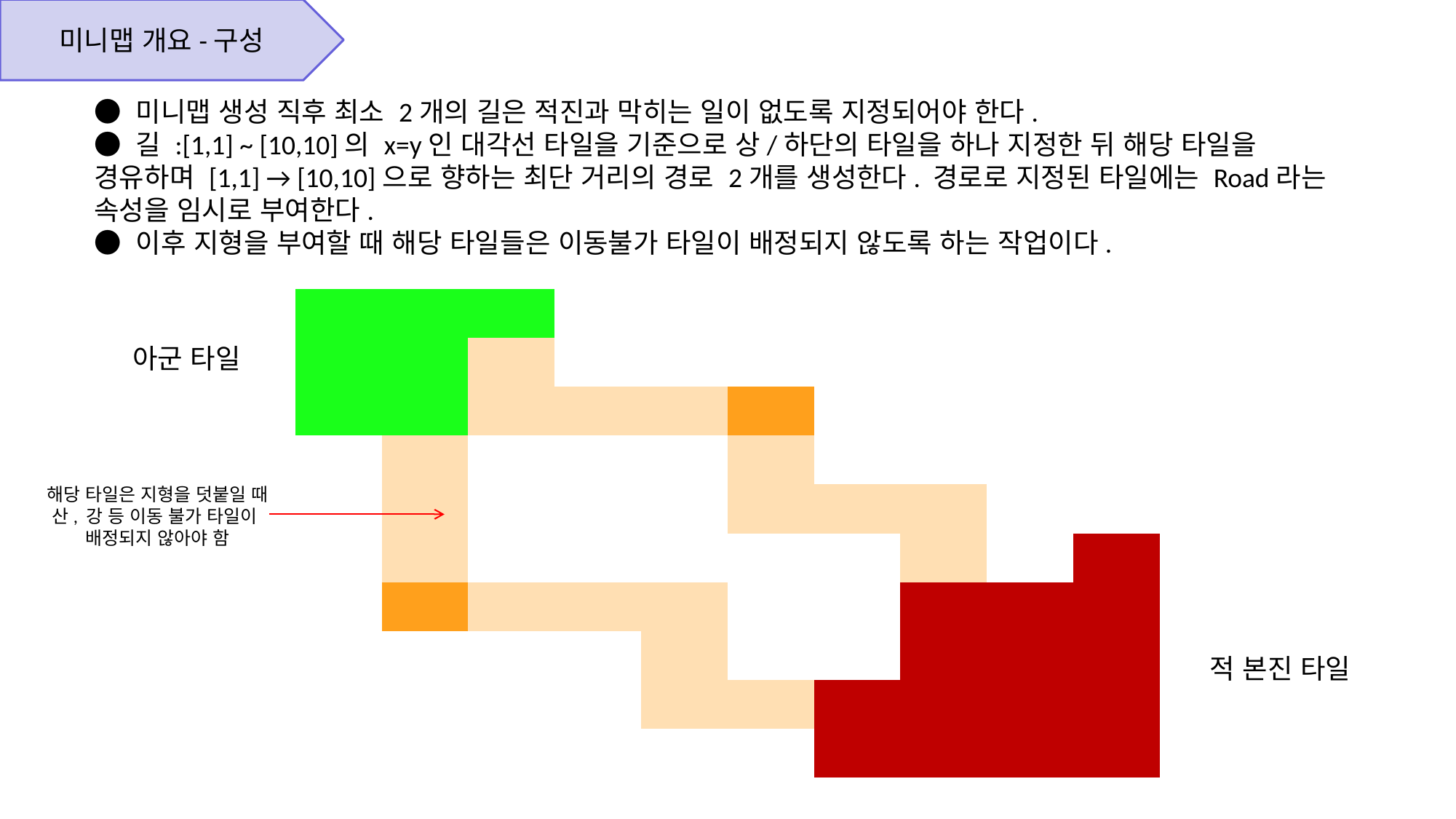

미니맵 개요-구성
● 미니맵 생성 직후 최소 2개의 길은 적진과 막히는 일이 없도록 지정되어야 한다.
● 길 :[1,1] ~ [10,10]의 x=y인 대각선 타일을 기준으로 상/하단의 타일을 하나 지정한 뒤 해당 타일을
경유하며 [1,1] → [10,10]으로 향하는 최단 거리의 경로 2개를 생성한다. 경로로 지정된 타일에는 Road라는 속성을 임시로 부여한다.
● 이후 지형을 부여할 때 해당 타일들은 이동불가 타일이 배정되지 않도록 하는 작업이다.
|  |  |  |  |  |  |  |  |  |  |
| --- | --- | --- | --- | --- | --- | --- | --- | --- | --- |
|  |  |  |  |  |  |  |  |  |  |
|  |  |  |  |  |  |  |  |  |  |
|  |  |  |  |  |  |  |  |  |  |
|  |  |  |  |  |  |  |  |  |  |
|  |  |  |  |  |  |  |  |  |  |
|  |  |  |  |  |  |  |  |  |  |
|  |  |  |  |  |  |  |  |  |  |
|  |  |  |  |  |  |  |  |  |  |
|  |  |  |  |  |  |  |  |  |  |
아군 타일
해당 타일은 지형을 덧붙일 때
산, 강 등 이동 불가 타일이
배정되지 않아야 함
적 본진 타일